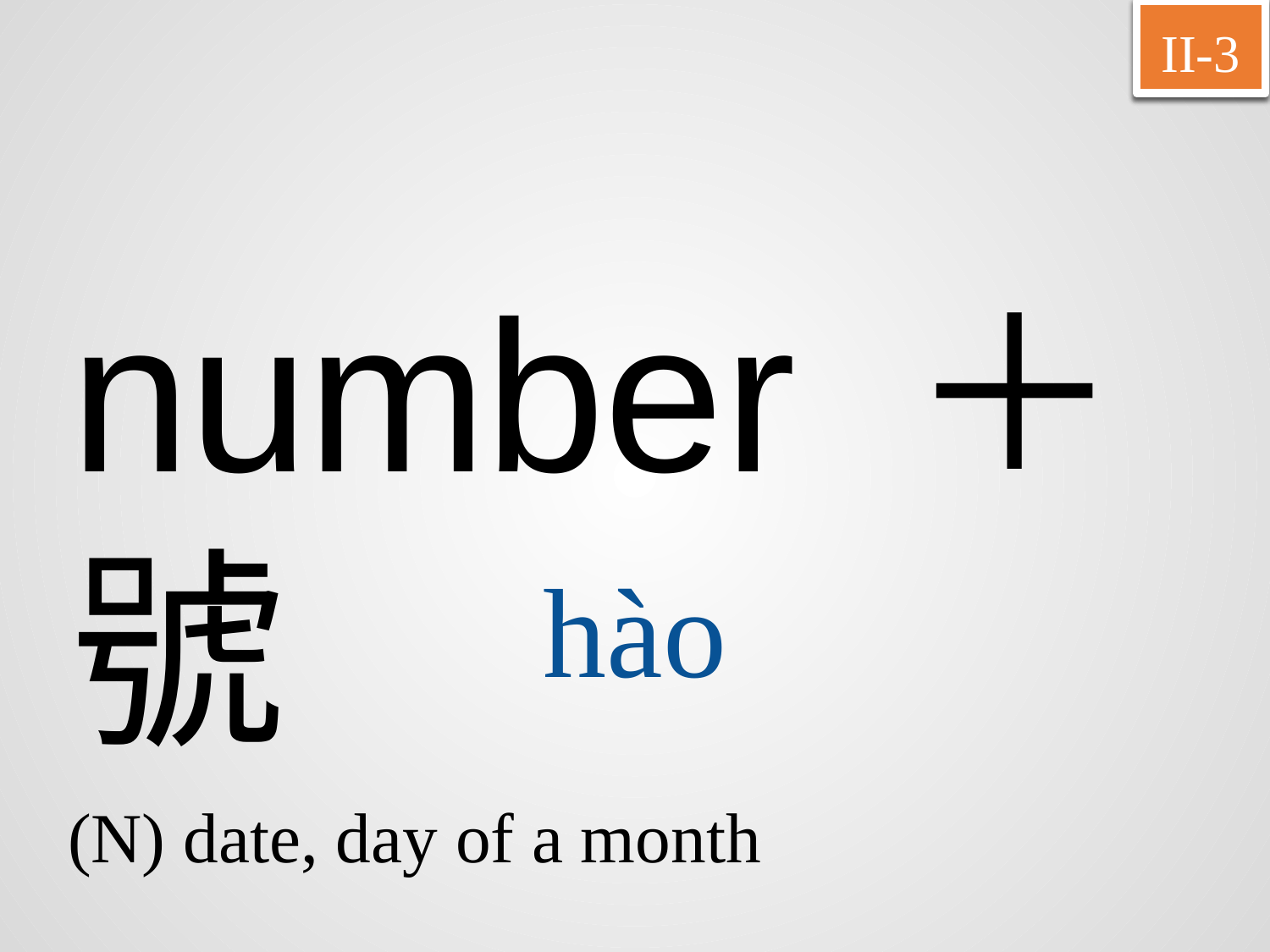

II-3
number ＋號
hào
(N) date, day of a month